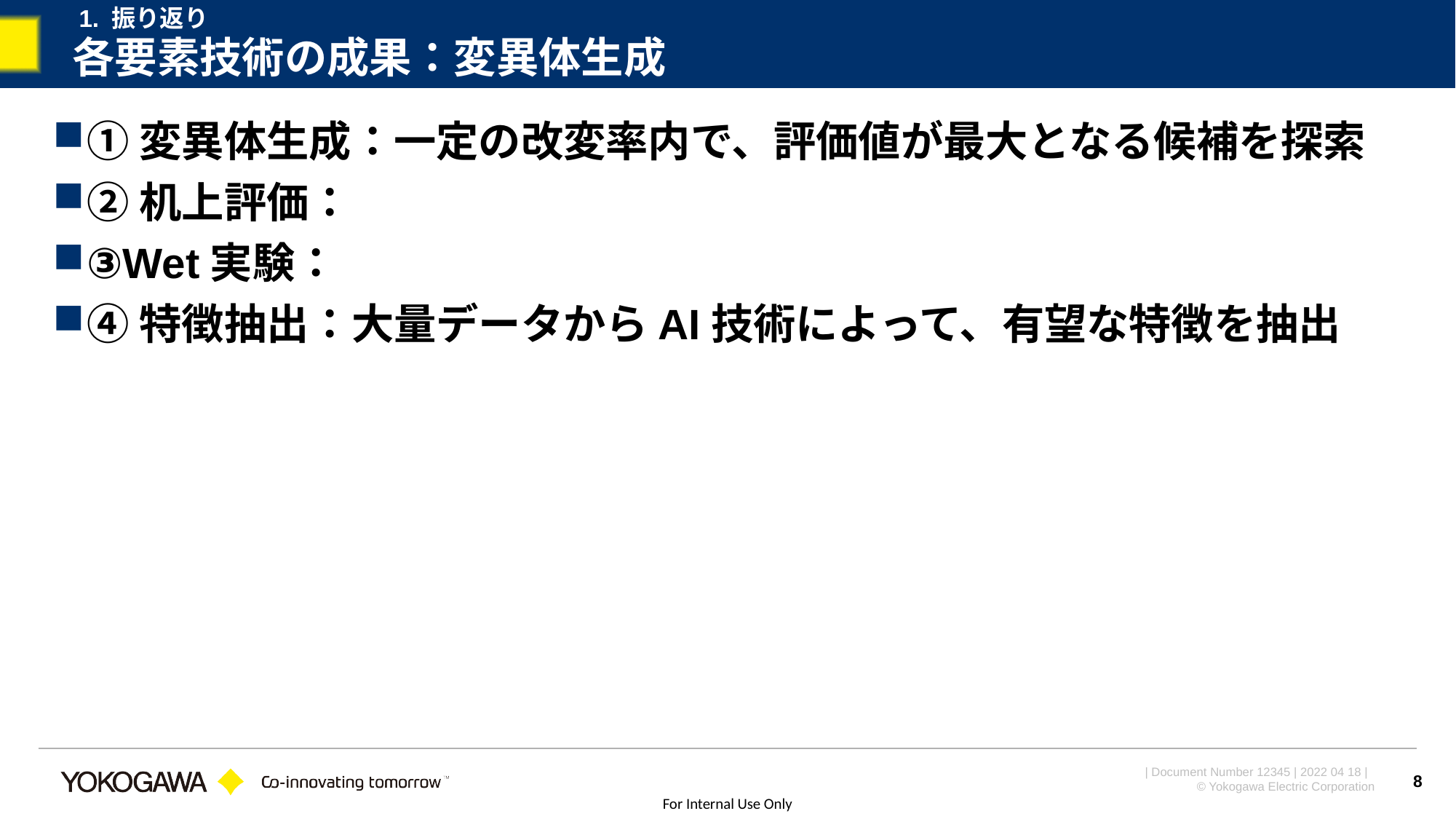

1. 振り返り
# 各要素技術の成果：変異体生成
①変異体生成：一定の改変率内で、評価値が最大となる候補を探索
②机上評価：
③Wet実験：
④特徴抽出：大量データからAI技術によって、有望な特徴を抽出
8